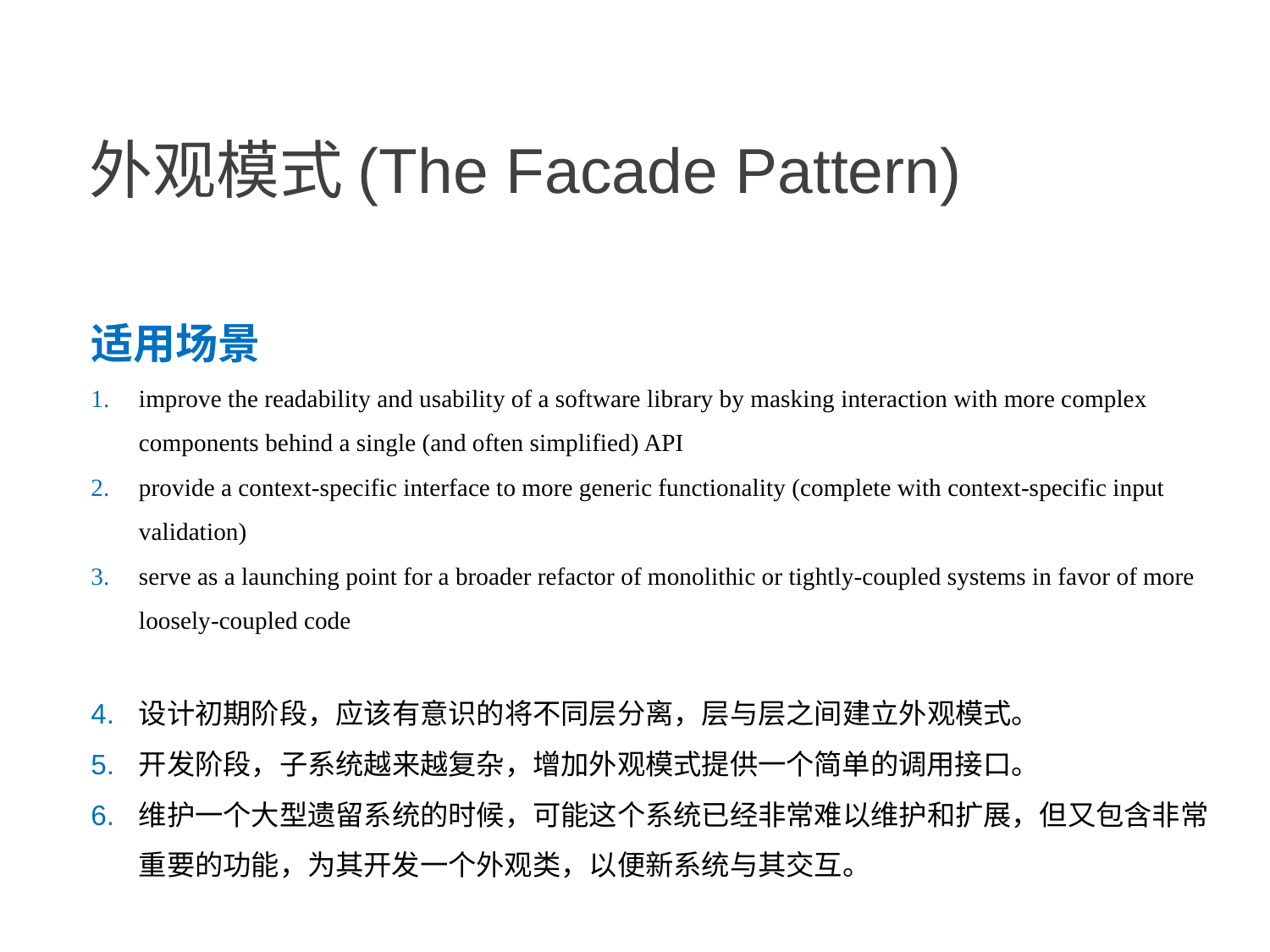

外观模式(The Facade Pattern)
适用场景
improve the readability and usability of a software library by masking interaction with more complex components behind a single (and often simplified) API
provide a context-specific interface to more generic functionality (complete with context-specific input validation)
serve as a launching point for a broader refactor of monolithic or tightly-coupled systems in favor of more loosely-coupled code

设计初期阶段，应该有意识的将不同层分离，层与层之间建立外观模式。
开发阶段，子系统越来越复杂，增加外观模式提供一个简单的调用接口。
维护一个大型遗留系统的时候，可能这个系统已经非常难以维护和扩展，但又包含非常重要的功能，为其开发一个外观类，以便新系统与其交互。